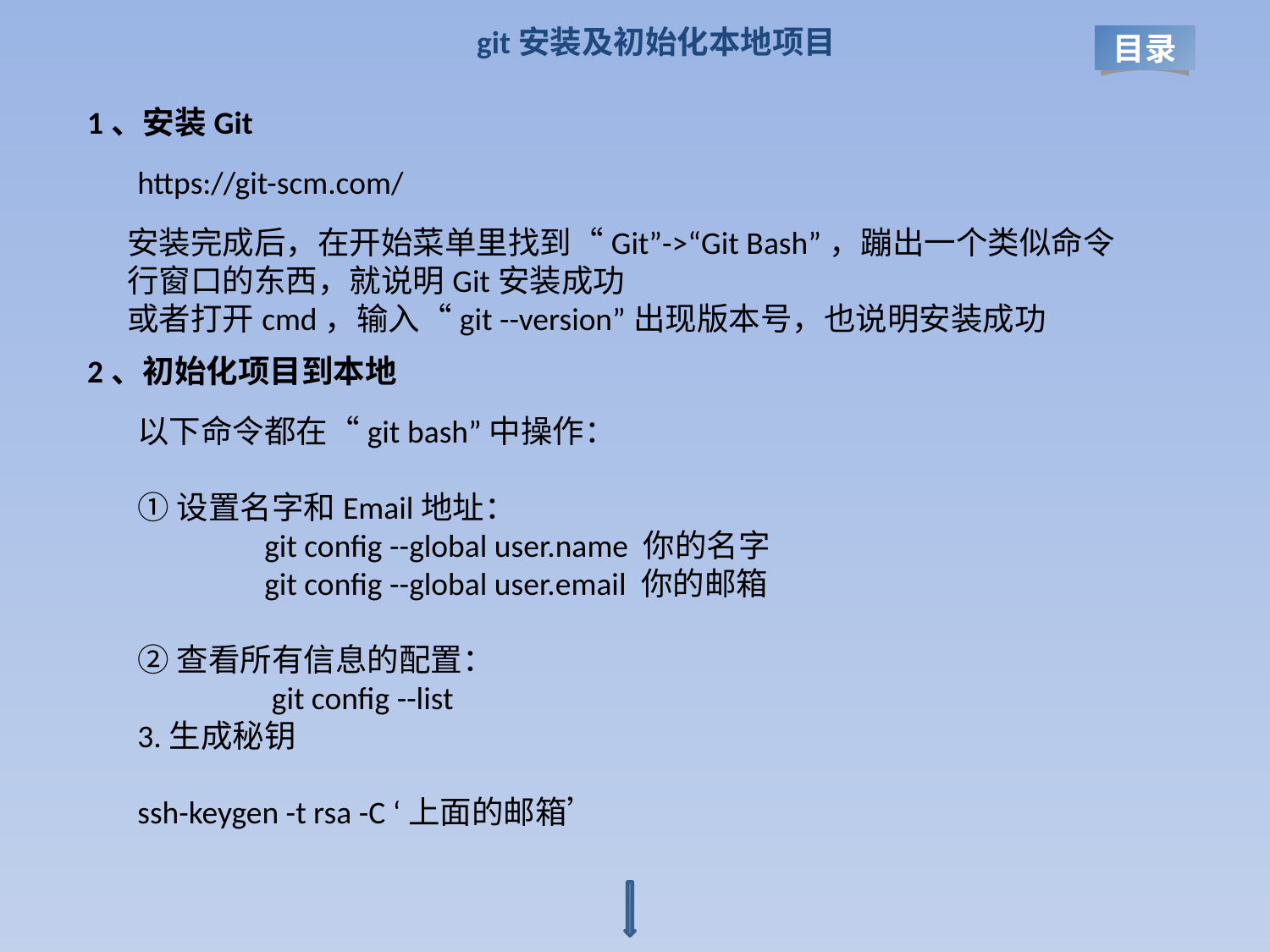

git安装及初始化本地项目
目录

1、安装Git
https://git-scm.com/
安装完成后，在开始菜单里找到“Git”->“Git Bash”，蹦出一个类似命令行窗口的东西，就说明Git安装成功
或者打开cmd，输入“git --version”出现版本号，也说明安装成功

2、初始化项目到本地
以下命令都在“git bash”中操作：

①设置名字和Email地址：
	git config --global user.name 你的名字
	git config --global user.email 你的邮箱

②查看所有信息的配置：
	 git config --list
3.生成秘钥

ssh-keygen -t rsa -C ‘上面的邮箱’